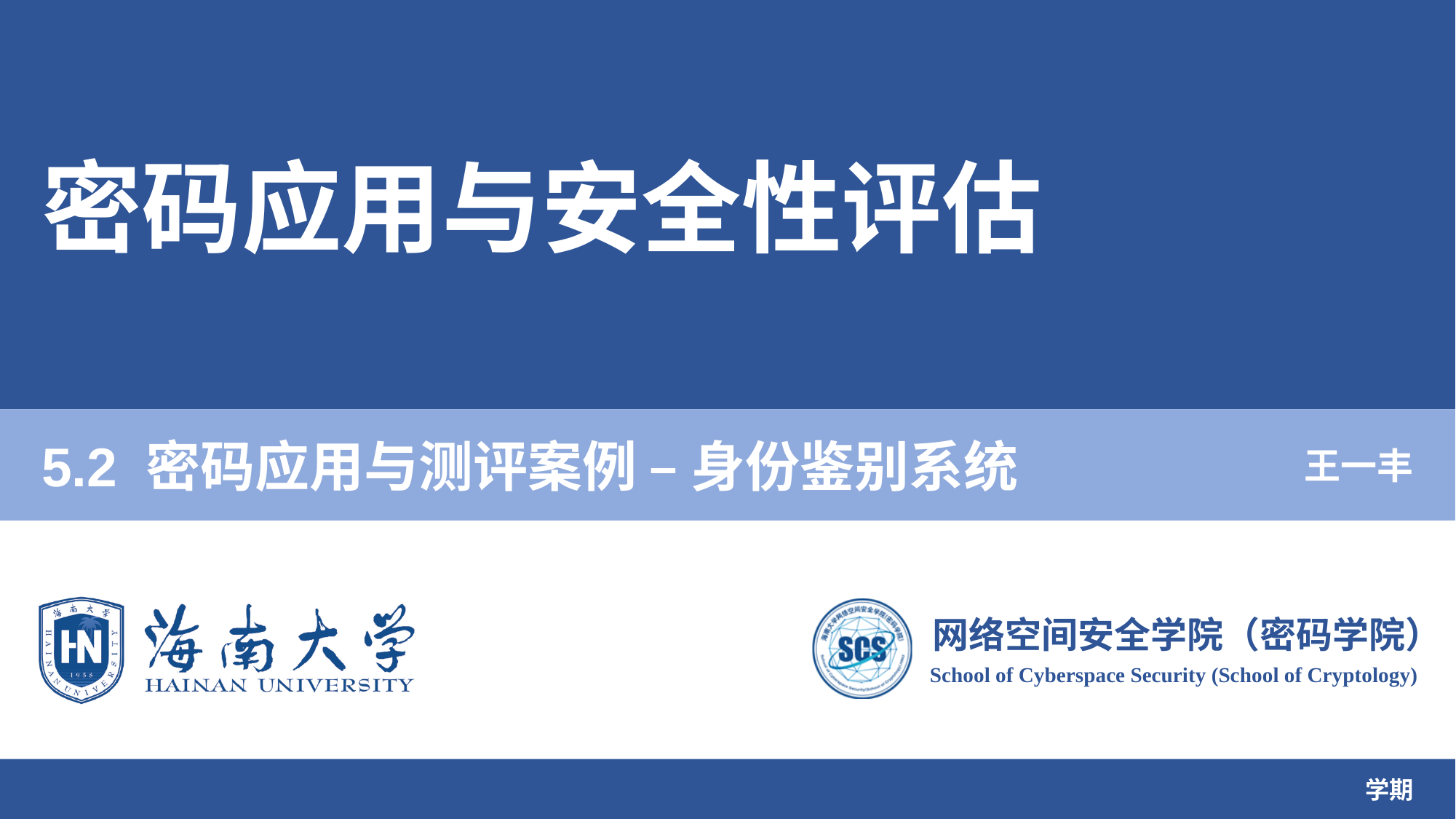

密码应用与安全性评估
5.2 密码应用与测评案例 – 身份鉴别系统
王一丰
学期